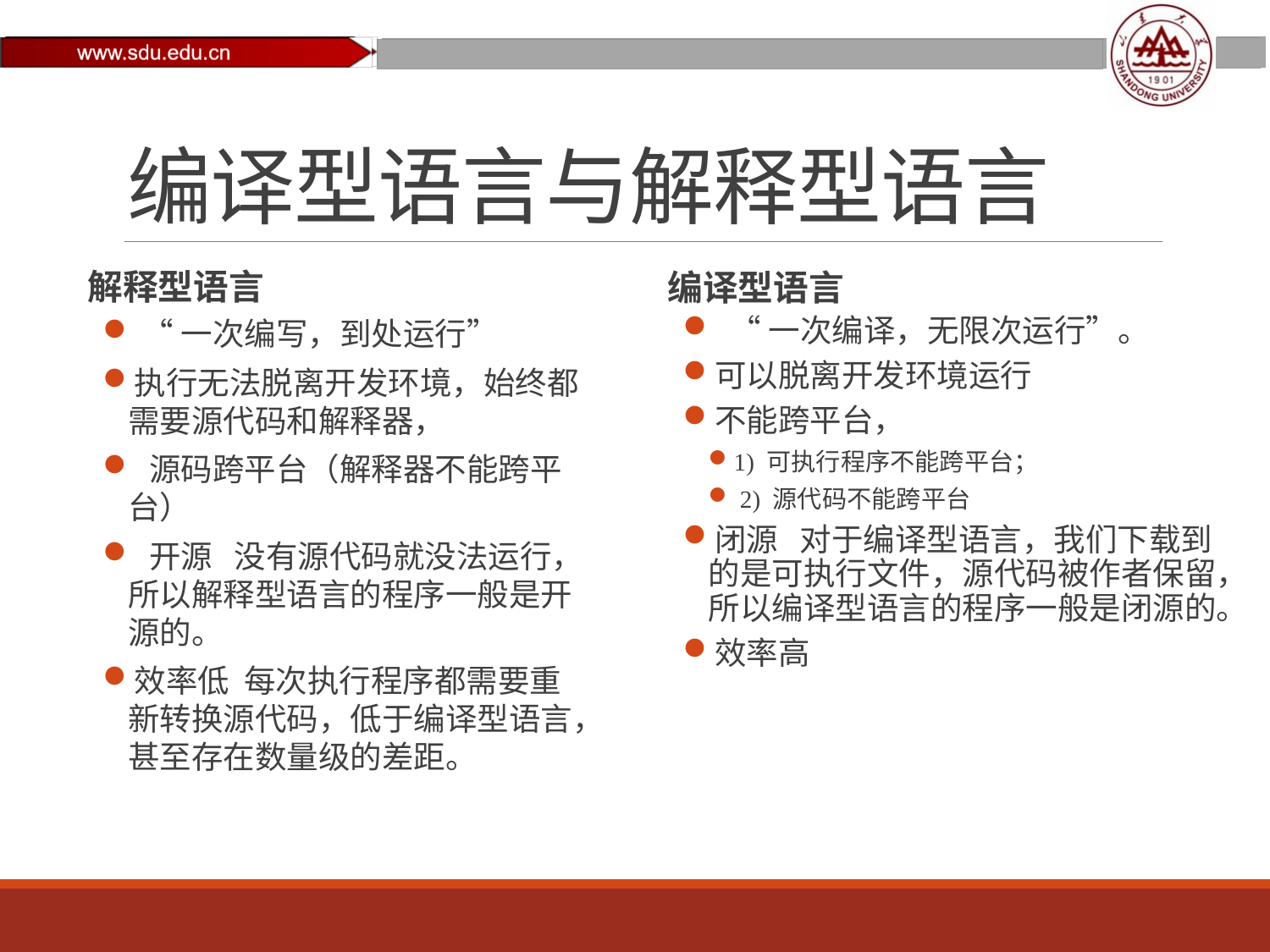

# 编译型语言与解释型语言
解释型语言
 “一次编写，到处运行”
执行无法脱离开发环境，始终都需要源代码和解释器，
 源码跨平台（解释器不能跨平台）
 开源   没有源代码就没法运行，所以解释型语言的程序一般是开源的。
效率低  每次执行程序都需要重新转换源代码，低于编译型语言，甚至存在数量级的差距。

编译型语言
  “一次编译，无限次运行”。
可以脱离开发环境运行
不能跨平台，
1) 可执行程序不能跨平台；
 2) 源代码不能跨平台
闭源   对于编译型语言，我们下载到的是可执行文件，源代码被作者保留，所以编译型语言的程序一般是闭源的。
效率高